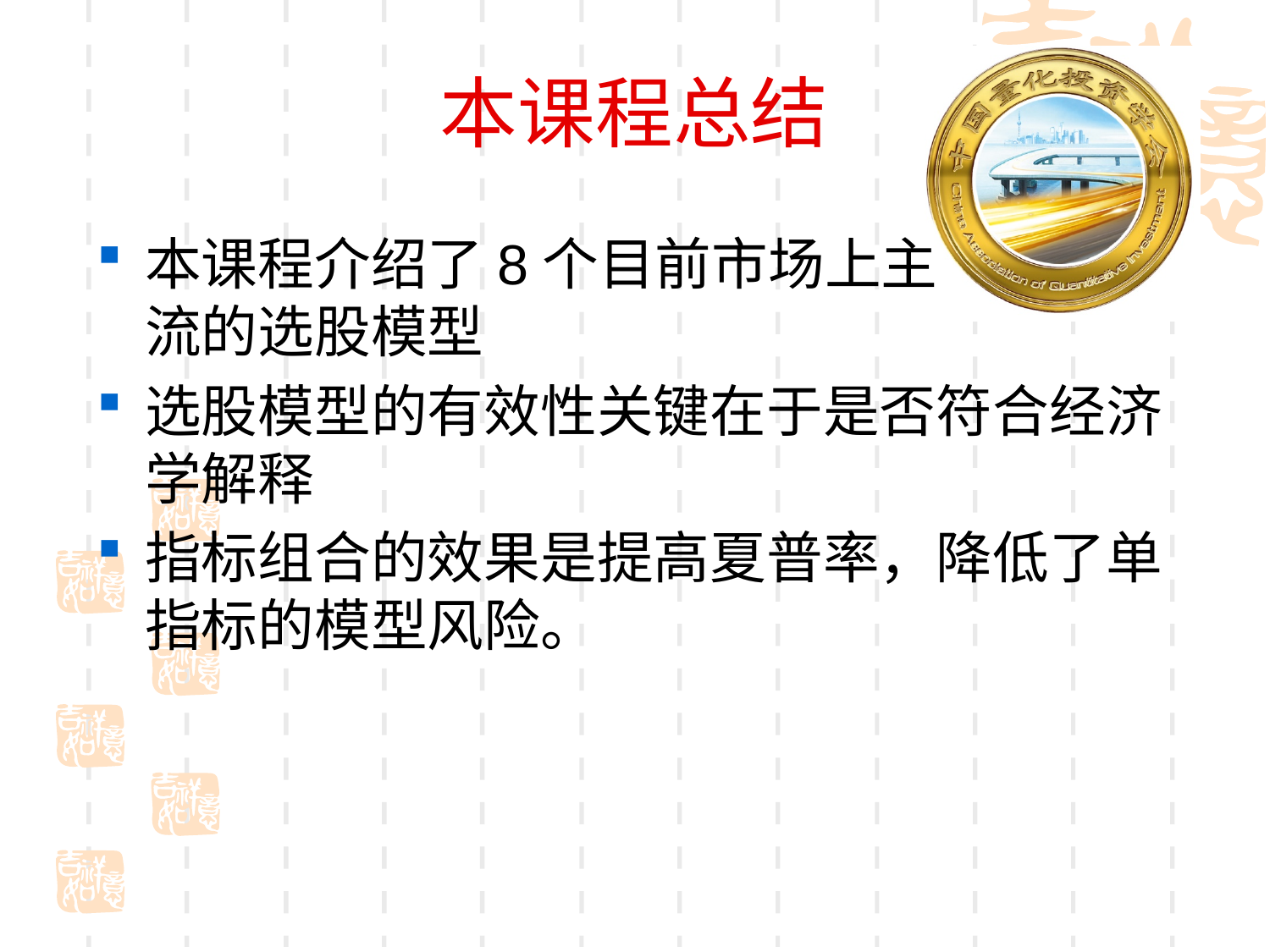

# 本课程总结
本课程介绍了8个目前市场上主
流的选股模型
选股模型的有效性关键在于是否符合经济学解释
指标组合的效果是提高夏普率，降低了单指标的模型风险。